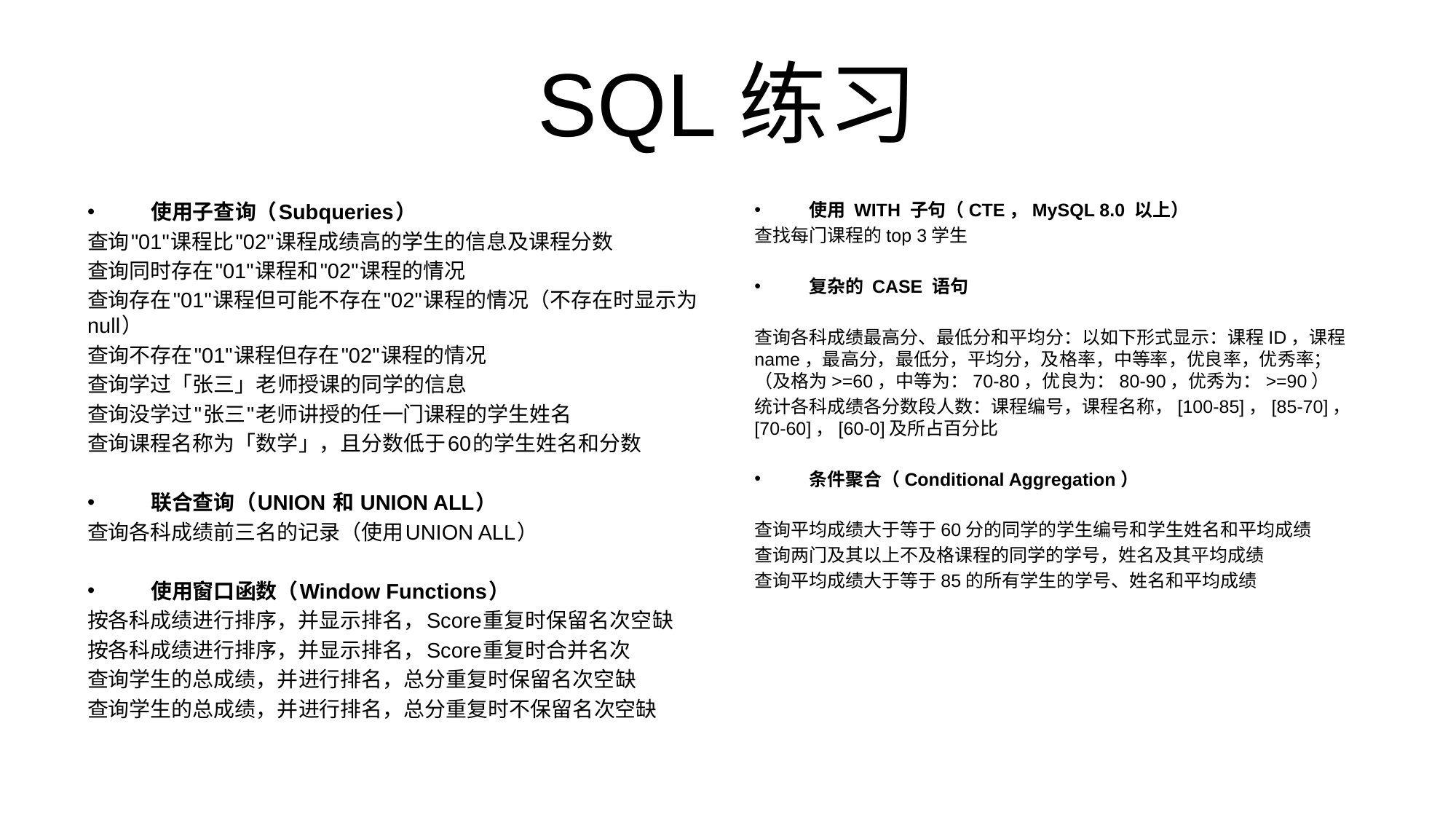

# SQL练习
使用子查询（Subqueries）
查询"01"课程比"02"课程成绩高的学生的信息及课程分数
查询同时存在"01"课程和"02"课程的情况
查询存在"01"课程但可能不存在"02"课程的情况（不存在时显示为null）
查询不存在"01"课程但存在"02"课程的情况
查询学过「张三」老师授课的同学的信息
查询没学过"张三"老师讲授的任一门课程的学生姓名
查询课程名称为「数学」，且分数低于60的学生姓名和分数

联合查询（UNION 和 UNION ALL）
查询各科成绩前三名的记录（使用UNION ALL）

使用窗口函数（Window Functions）
按各科成绩进行排序，并显示排名，Score重复时保留名次空缺
按各科成绩进行排序，并显示排名，Score重复时合并名次
查询学生的总成绩，并进行排名，总分重复时保留名次空缺
查询学生的总成绩，并进行排名，总分重复时不保留名次空缺

使用 WITH 子句（CTE，MySQL 8.0 以上）
查找每门课程的top 3学生

复杂的 CASE 语句

查询各科成绩最高分、最低分和平均分：以如下形式显示：课程ID，课程name，最高分，最低分，平均分，及格率，中等率，优良率，优秀率；（及格为>=60，中等为：70-80，优良为：80-90，优秀为：>=90）
统计各科成绩各分数段人数：课程编号，课程名称，[100-85]，[85-70]，[70-60]，[60-0]及所占百分比

条件聚合（Conditional Aggregation）

查询平均成绩大于等于60分的同学的学生编号和学生姓名和平均成绩
查询两门及其以上不及格课程的同学的学号，姓名及其平均成绩
查询平均成绩大于等于85的所有学生的学号、姓名和平均成绩